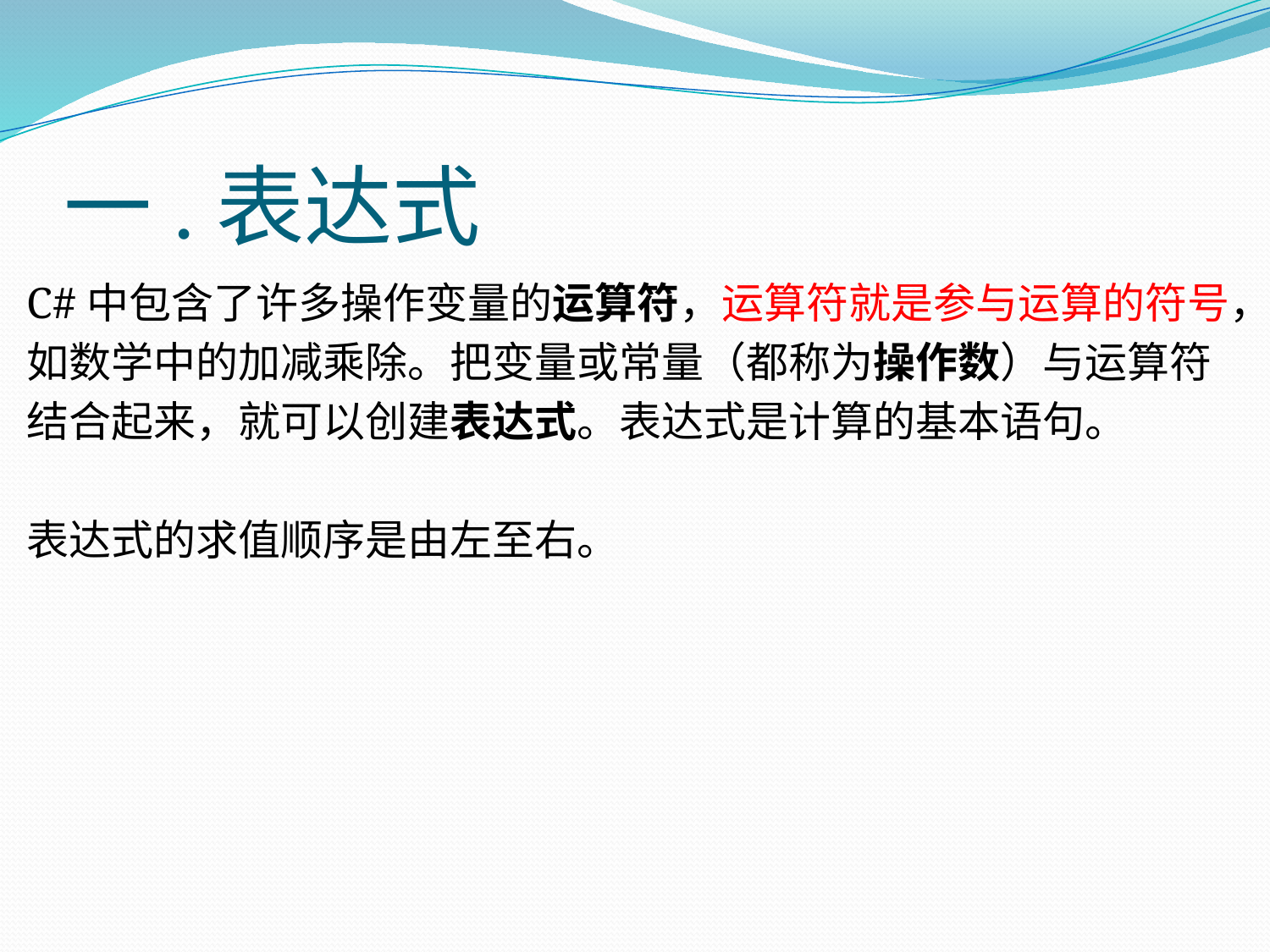

# 一.表达式
C#中包含了许多操作变量的运算符，运算符就是参与运算的符号，
如数学中的加减乘除。把变量或常量（都称为操作数）与运算符
结合起来，就可以创建表达式。表达式是计算的基本语句。

表达式的求值顺序是由左至右。